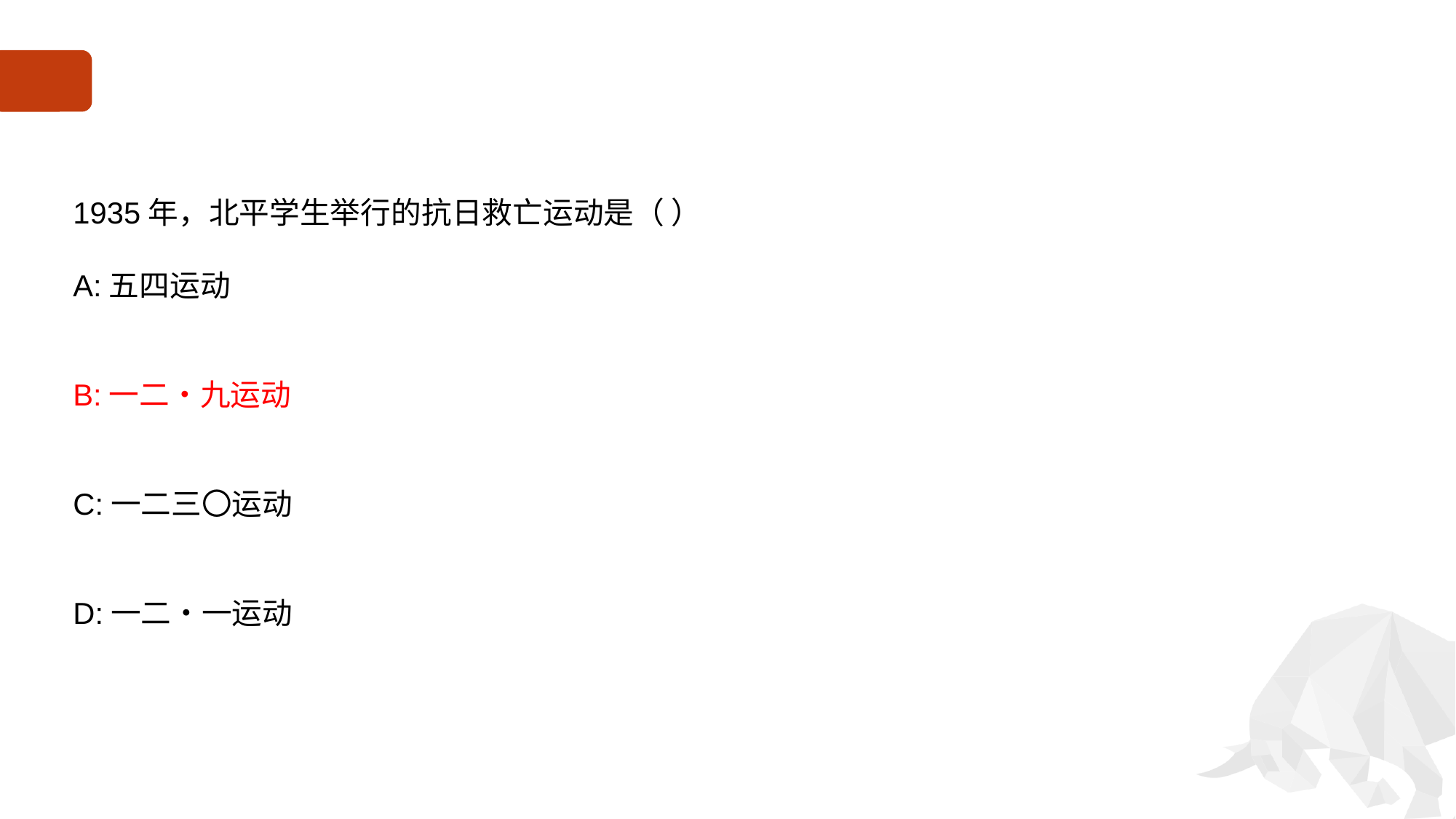

#
1935年，北平学生举行的抗日救亡运动是（ ）

A:五四运动

B:一二•九运动

C:一二三〇运动

D:一二•一运动